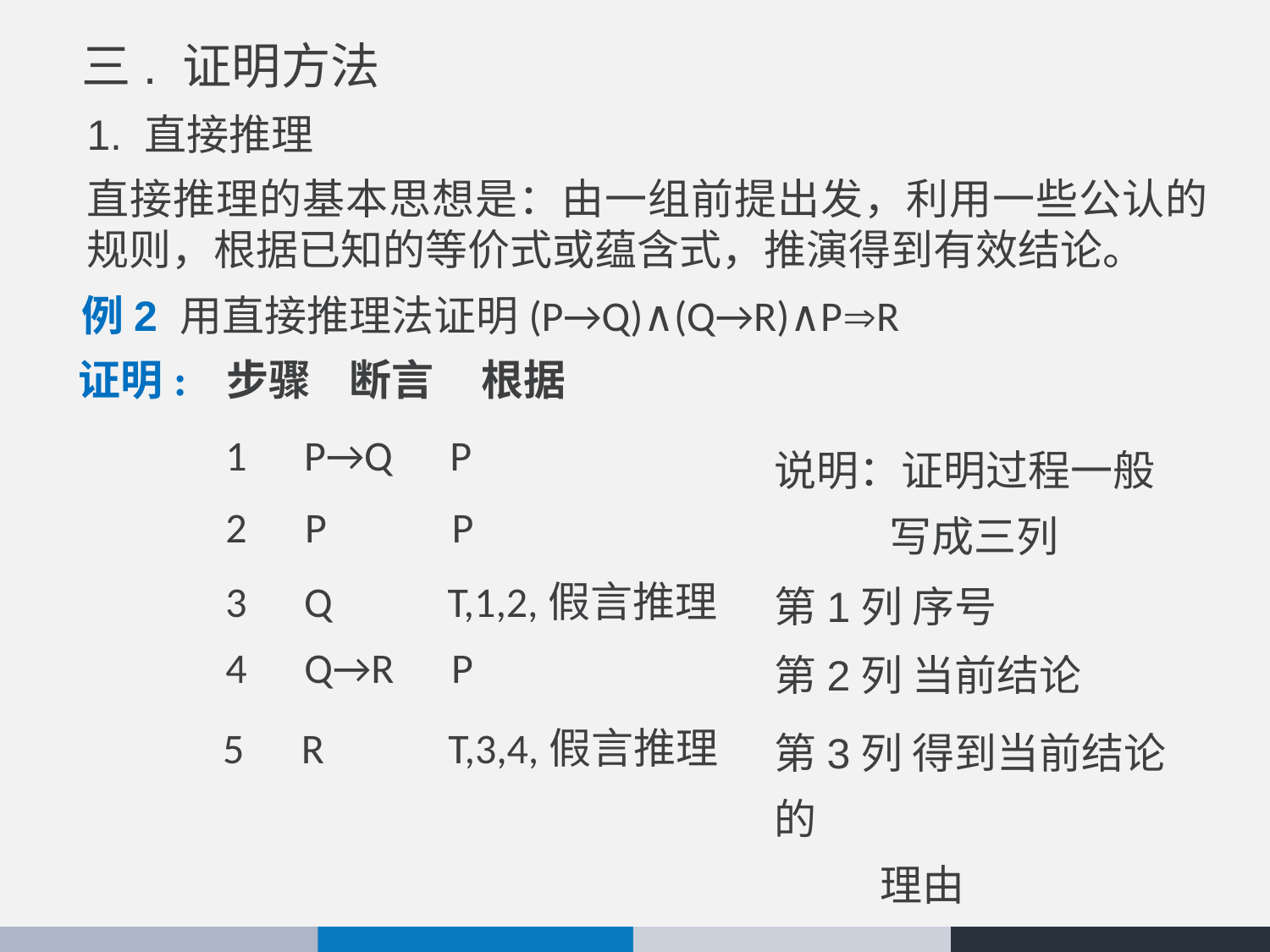

三. 证明方法
1. 直接推理
直接推理的基本思想是：由一组前提出发，利用一些公认的规则，根据已知的等价式或蕴含式，推演得到有效结论。
例2 用直接推理法证明(P→Q)∧(Q→R)∧P⇒R
 证明:   步骤    断言     根据
1      P→Q      P
说明：证明过程一般
           写成三列
2      P             P
第1列 序号
3      Q	        T,1,2,假言推理
第2列 当前结论
4      Q→R      P
第3列 得到当前结论的
          理由
5      R             T,3,4,假言推理